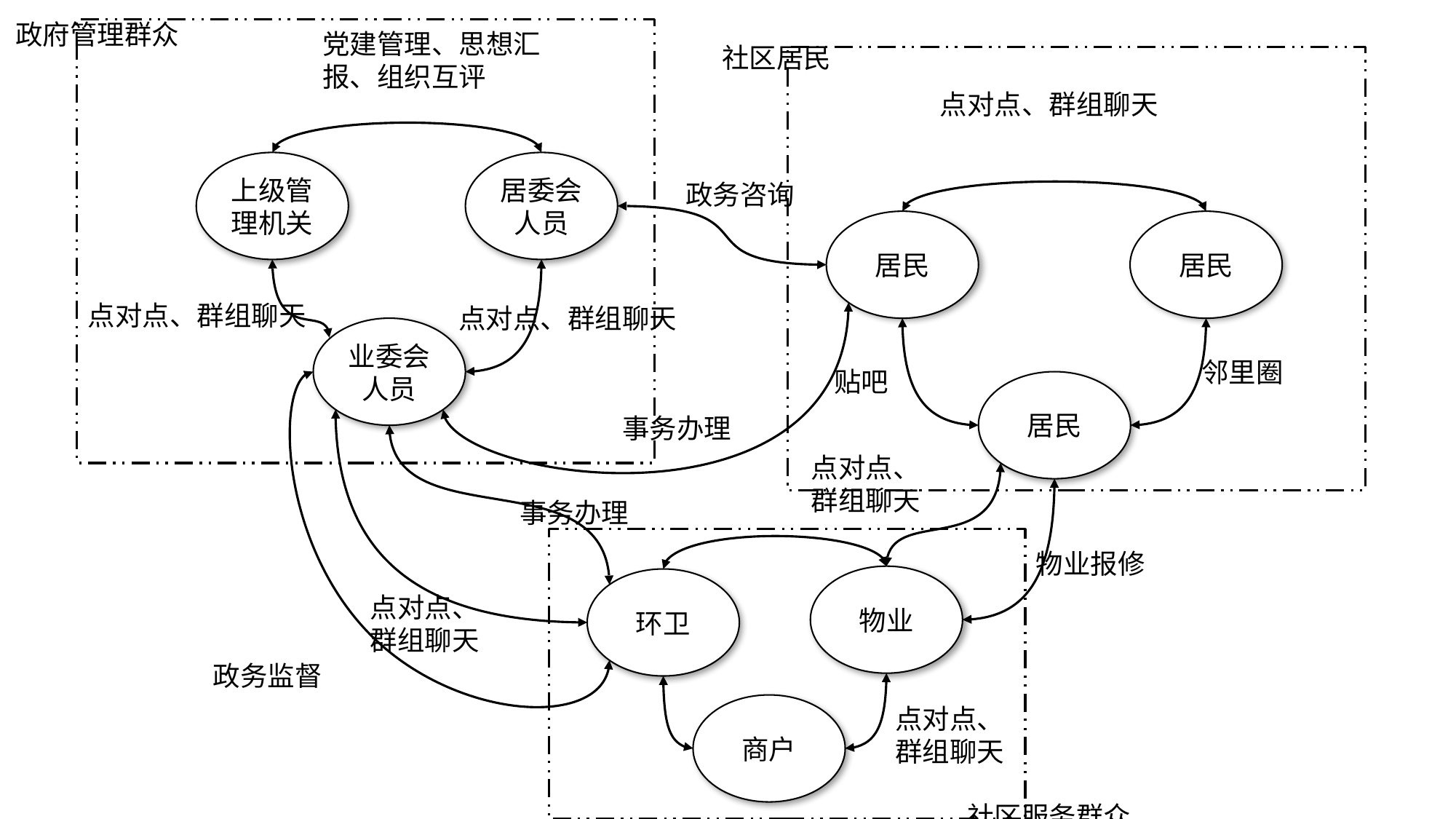

政府管理群众

党建管理、思想汇报、组织互评
社区居民

点对点、群组聊天
上级管理机关
居委会人员
政务咨询
居民
居民
点对点、群组聊天
点对点、群组聊天
业委会人员
邻里圈
贴吧
居民
事务办理
点对点、群组聊天
事务办理

物业报修
物业
环卫
点对点、群组聊天
政务监督
商户
点对点、群组聊天
社区服务群众